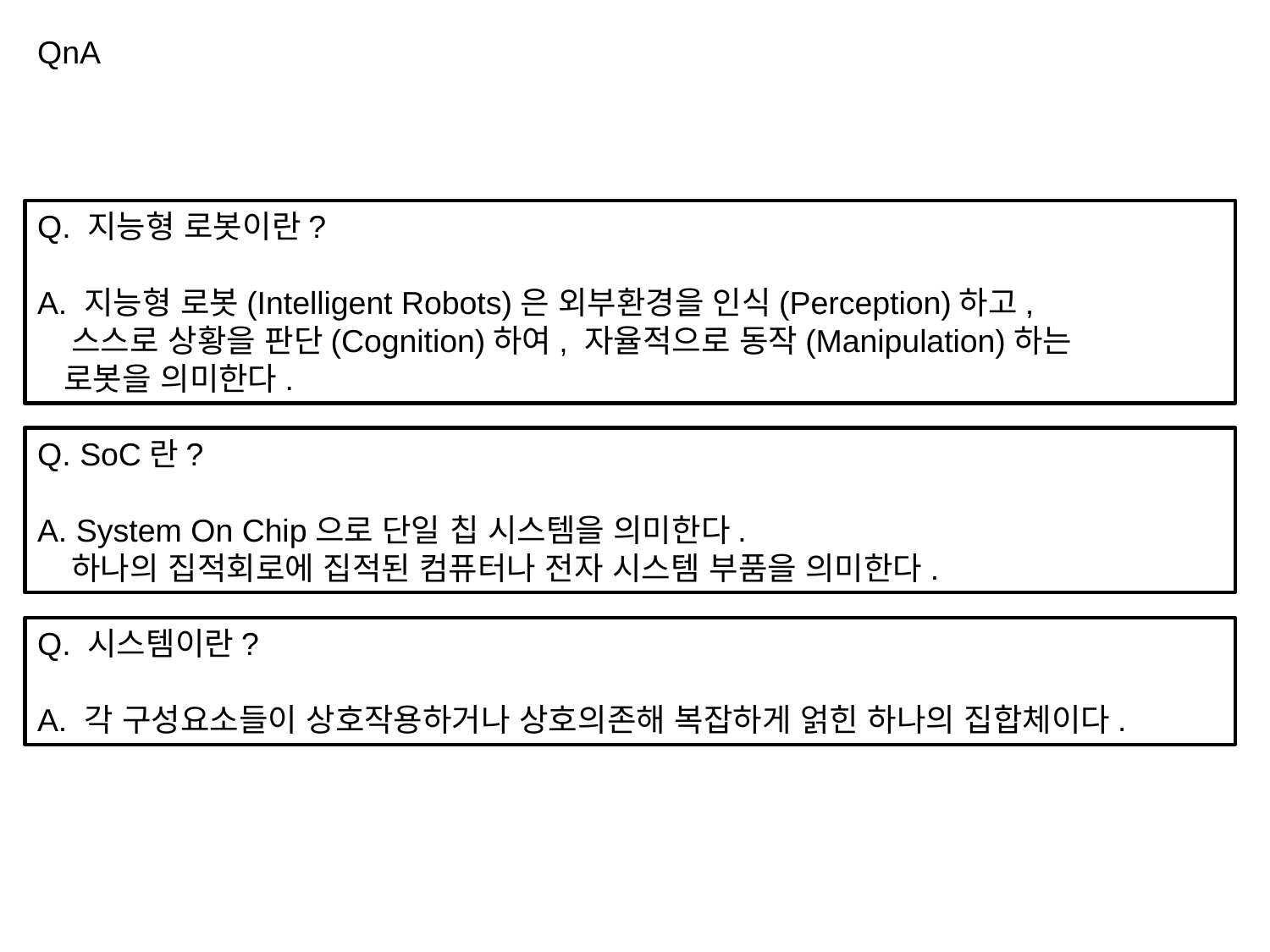

QnA
Q. 지능형 로봇이란?

A. 지능형 로봇(Intelligent Robots)은 외부환경을 인식(Perception)하고,
   스스로 상황을 판단(Cognition)하여, 자율적으로 동작(Manipulation)하는
   로봇을 의미한다.
Q. SoC란?

A. System On Chip으로 단일 칩 시스템을 의미한다.
   하나의 집적회로에 집적된 컴퓨터나 전자 시스템 부품을 의미한다.
Q. 시스템이란?

A. 각 구성요소들이 상호작용하거나 상호의존해 복잡하게 얽힌 하나의 집합체이다.